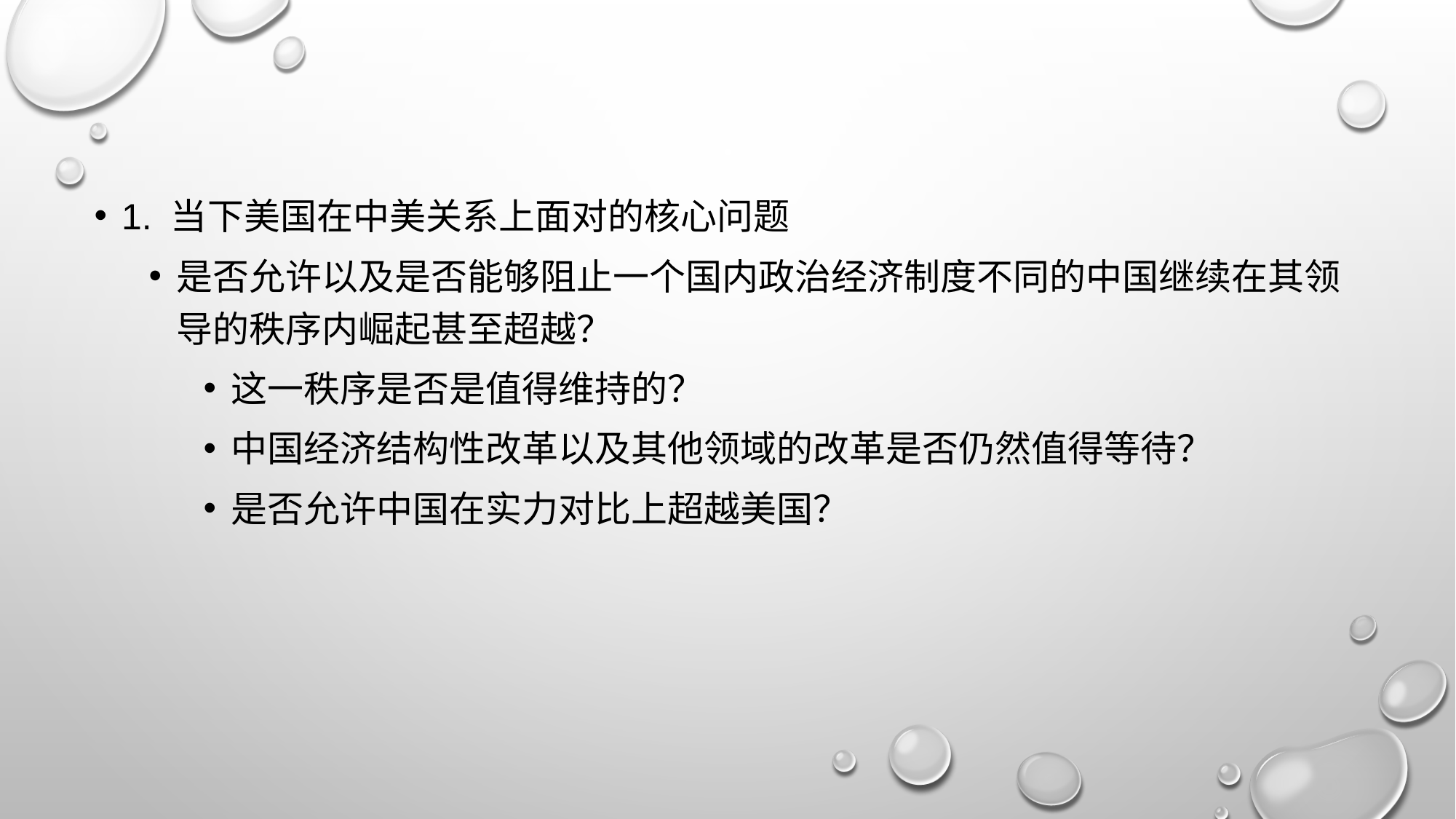

1. 当下美国在中美关系上面对的核心问题
是否允许以及是否能够阻止一个国内政治经济制度不同的中国继续在其领导的秩序内崛起甚至超越？
这一秩序是否是值得维持的？
中国经济结构性改革以及其他领域的改革是否仍然值得等待？
是否允许中国在实力对比上超越美国？